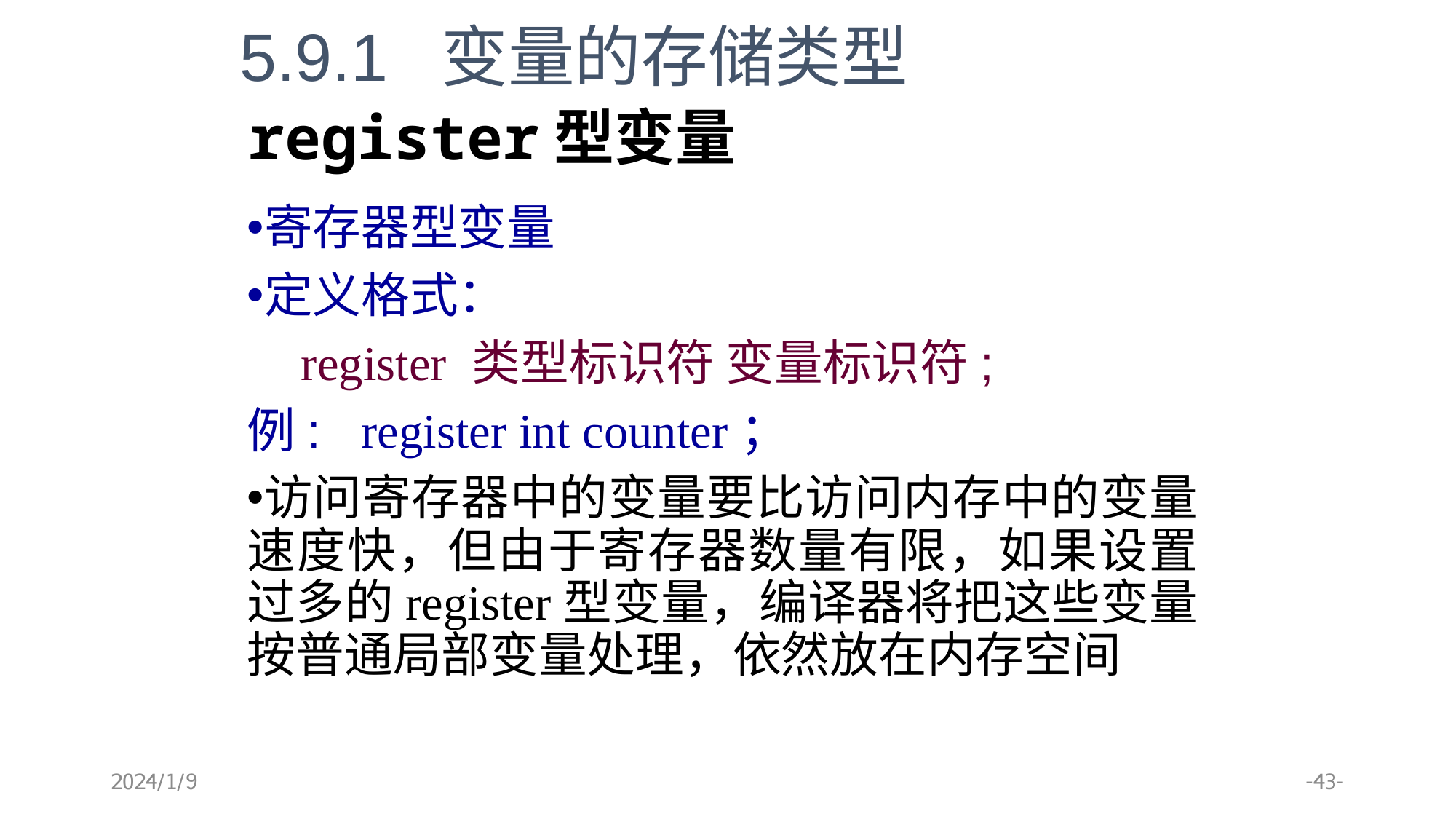

5.9.1  变量的存储类型
# register型变量
寄存器型变量
定义格式：
    register 类型标识符 变量标识符;
例:   register int counter；
访问寄存器中的变量要比访问内存中的变量速度快，但由于寄存器数量有限，如果设置过多的register型变量，编译器将把这些变量按普通局部变量处理，依然放在内存空间
2024/1/9
-43-